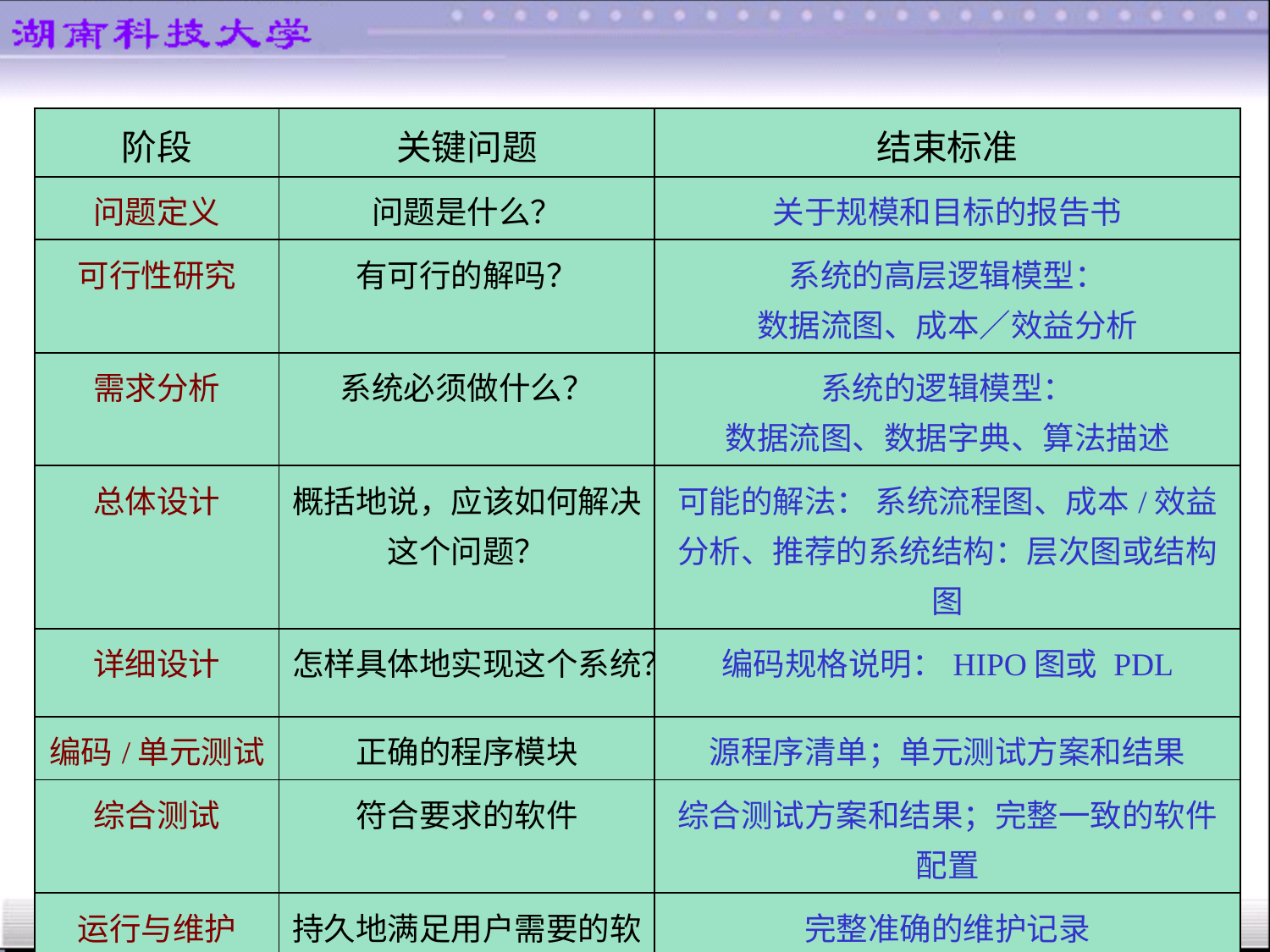

| 阶段 | 关键问题 | 结束标准 |
| --- | --- | --- |
| 问题定义 | 问题是什么？ | 关于规模和目标的报告书 |
| 可行性研究 | 有可行的解吗？ | 系统的高层逻辑模型： 数据流图、成本／效益分析 |
| 需求分析 | 系统必须做什么？ | 系统的逻辑模型： 数据流图、数据字典、算法描述 |
| 总体设计 | 概括地说，应该如何解决这个问题？ | 可能的解法： 系统流程图、成本/效益分析、推荐的系统结构：层次图或结构图 |
| 详细设计 | 怎样具体地实现这个系统？ | 编码规格说明：HIPO图或 PDL |
| 编码/单元测试 | 正确的程序模块 | 源程序清单；单元测试方案和结果 |
| 综合测试 | 符合要求的软件 | 综合测试方案和结果；完整一致的软件配置 |
| 运行与维护 | 持久地满足用户需要的软件 | 完整准确的维护记录 |